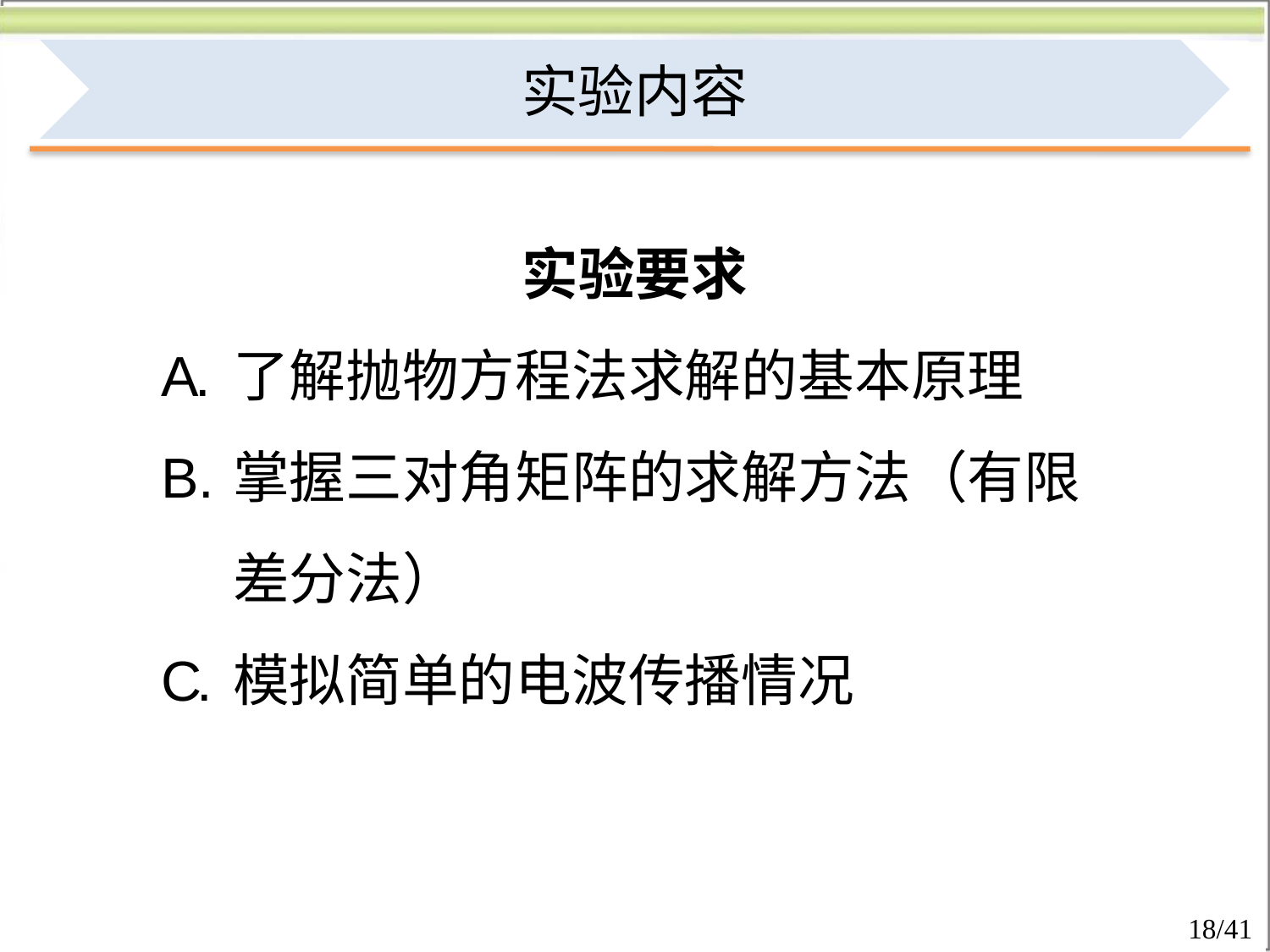

实验内容
实验要求
了解抛物方程法求解的基本原理
掌握三对角矩阵的求解方法（有限差分法）
模拟简单的电波传播情况